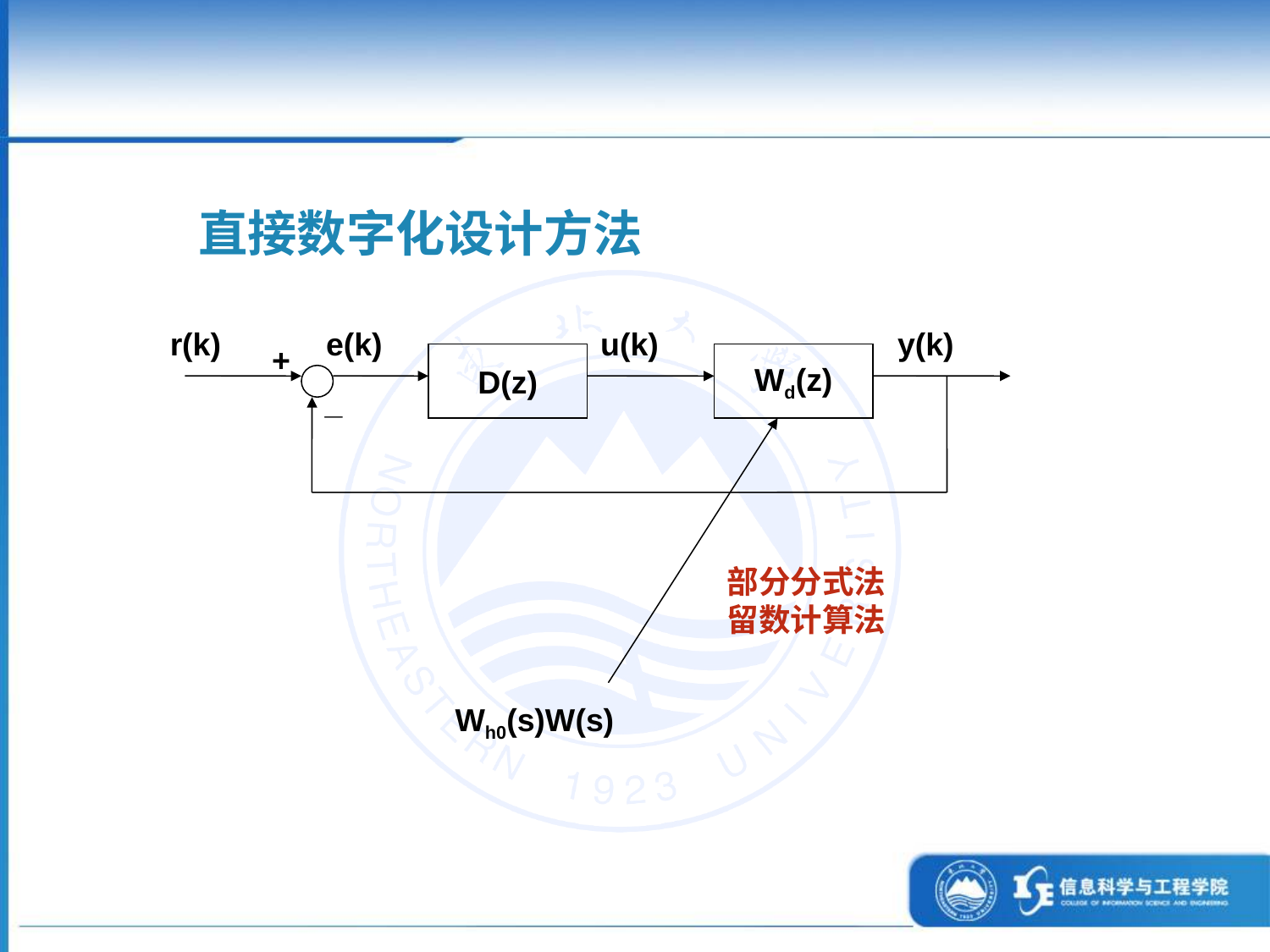

直接数字化设计方法
r(k)
e(k)
u(k)
y(k)
+
D(z)
Wd(z)

_

部分分式法
留数计算法
Wh0(s)W(s)